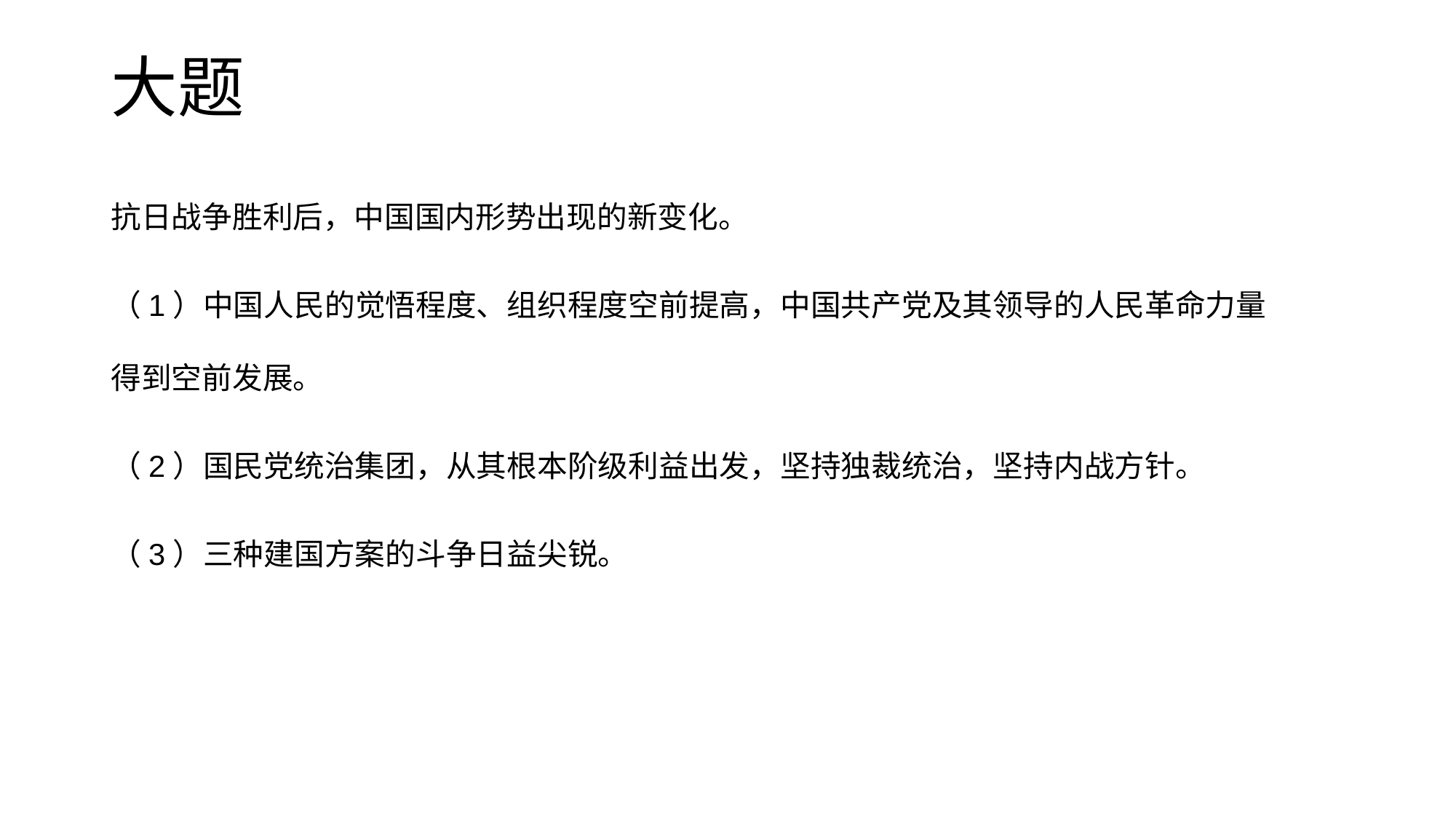

# 大题
抗日战争胜利后，中国国内形势出现的新变化。
（1）中国人民的觉悟程度、组织程度空前提高，中国共产党及其领导的人民革命力量得到空前发展。
（2）国民党统治集团，从其根本阶级利益出发，坚持独裁统治，坚持内战方针。
（3）三种建国方案的斗争日益尖锐。